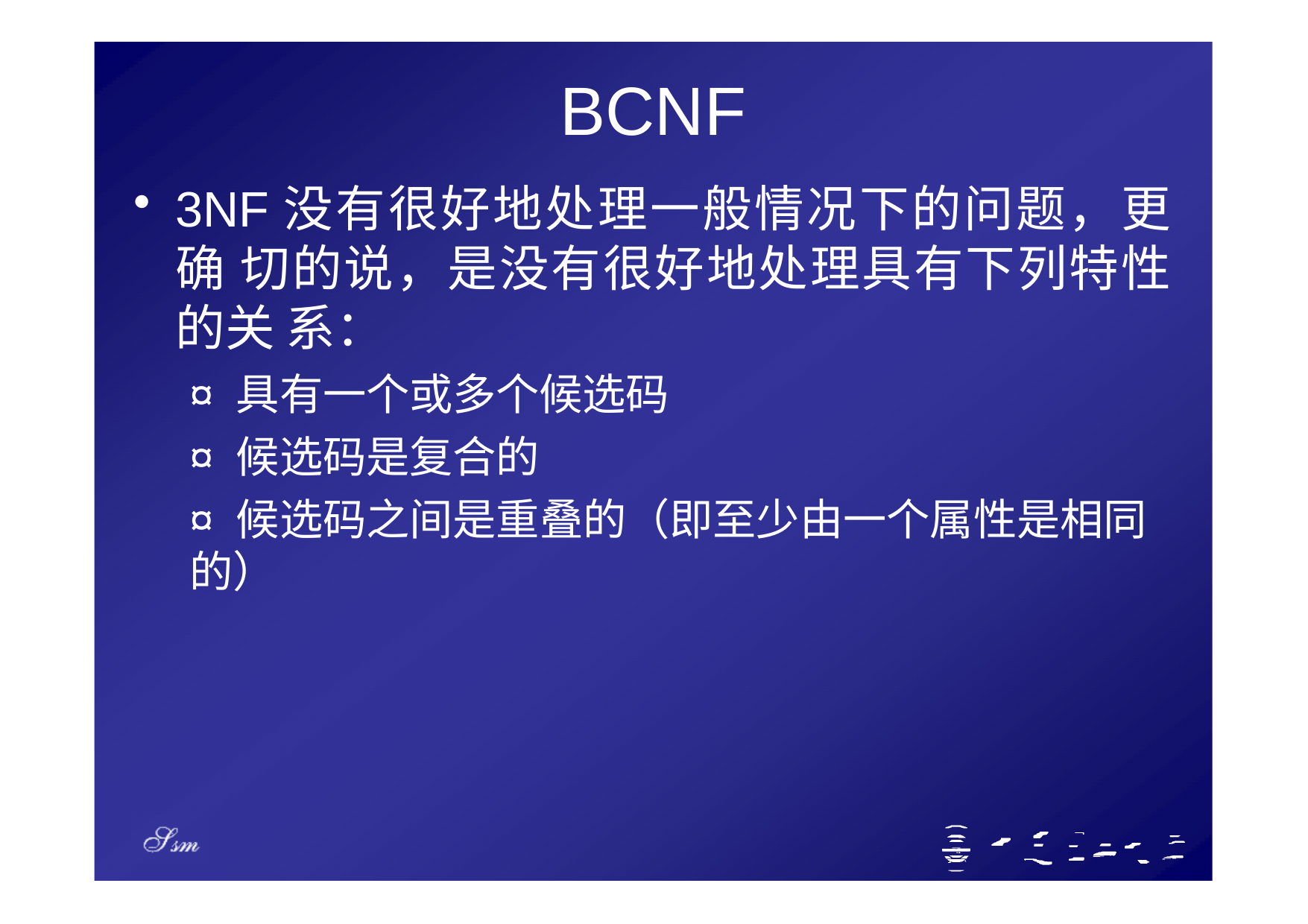

# BCNF
3NF没有很好地处理一般情况下的问题，更确 切的说，是没有很好地处理具有下列特性的关 系：
¤ 具有一个或多个候选码
¤ 候选码是复合的
¤ 候选码之间是重叠的（即至少由一个属性是相同的）

Ssm